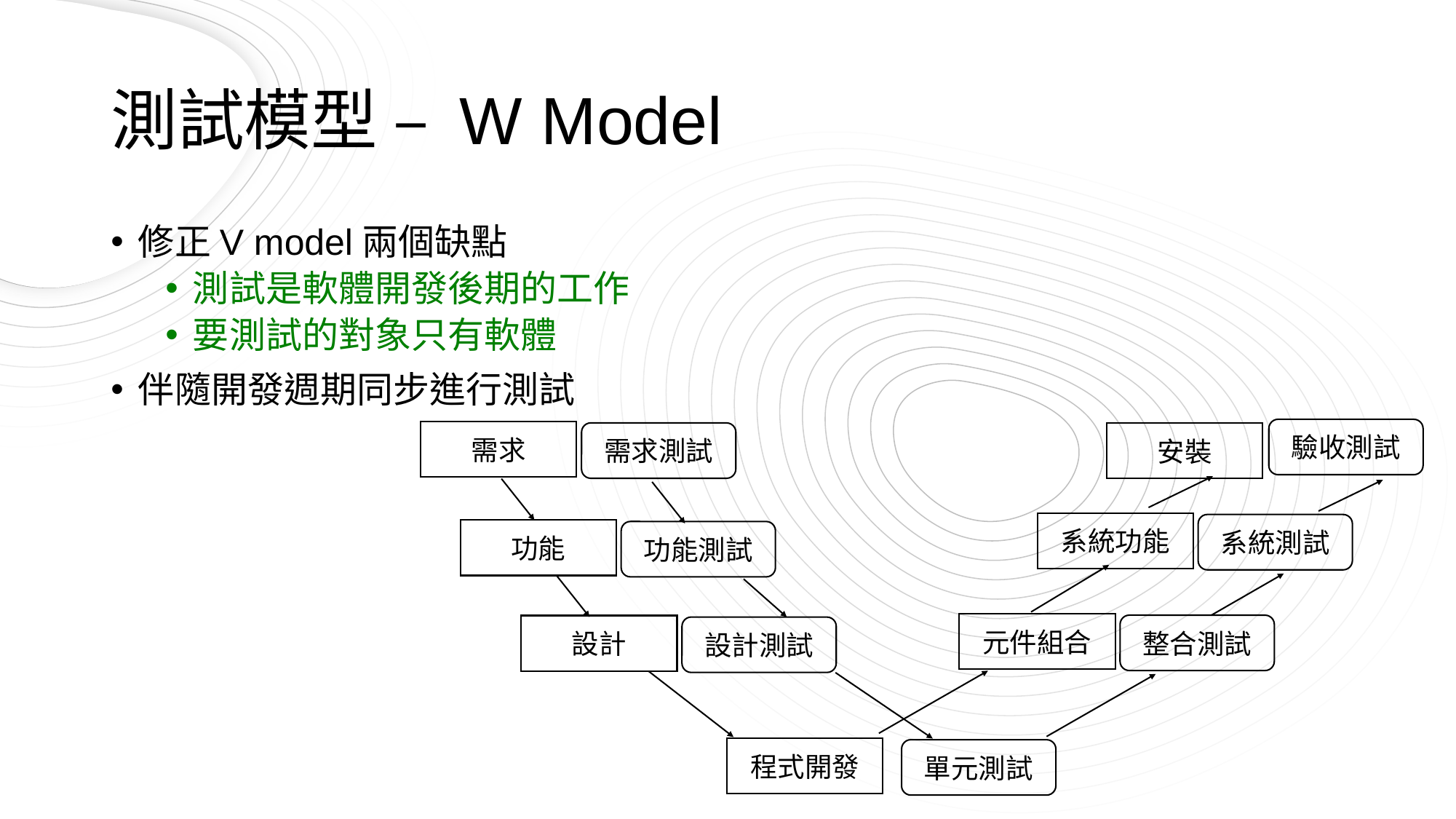

# 測試模型 – W Model
修正V model兩個缺點
測試是軟體開發後期的工作
要測試的對象只有軟體
伴隨開發週期同步進行測試

驗收測試
需求
需求測試
安裝

系統功能
系統測試
功能
功能測試

元件組合
整合測試
設計
設計測試

程式開發
單元測試